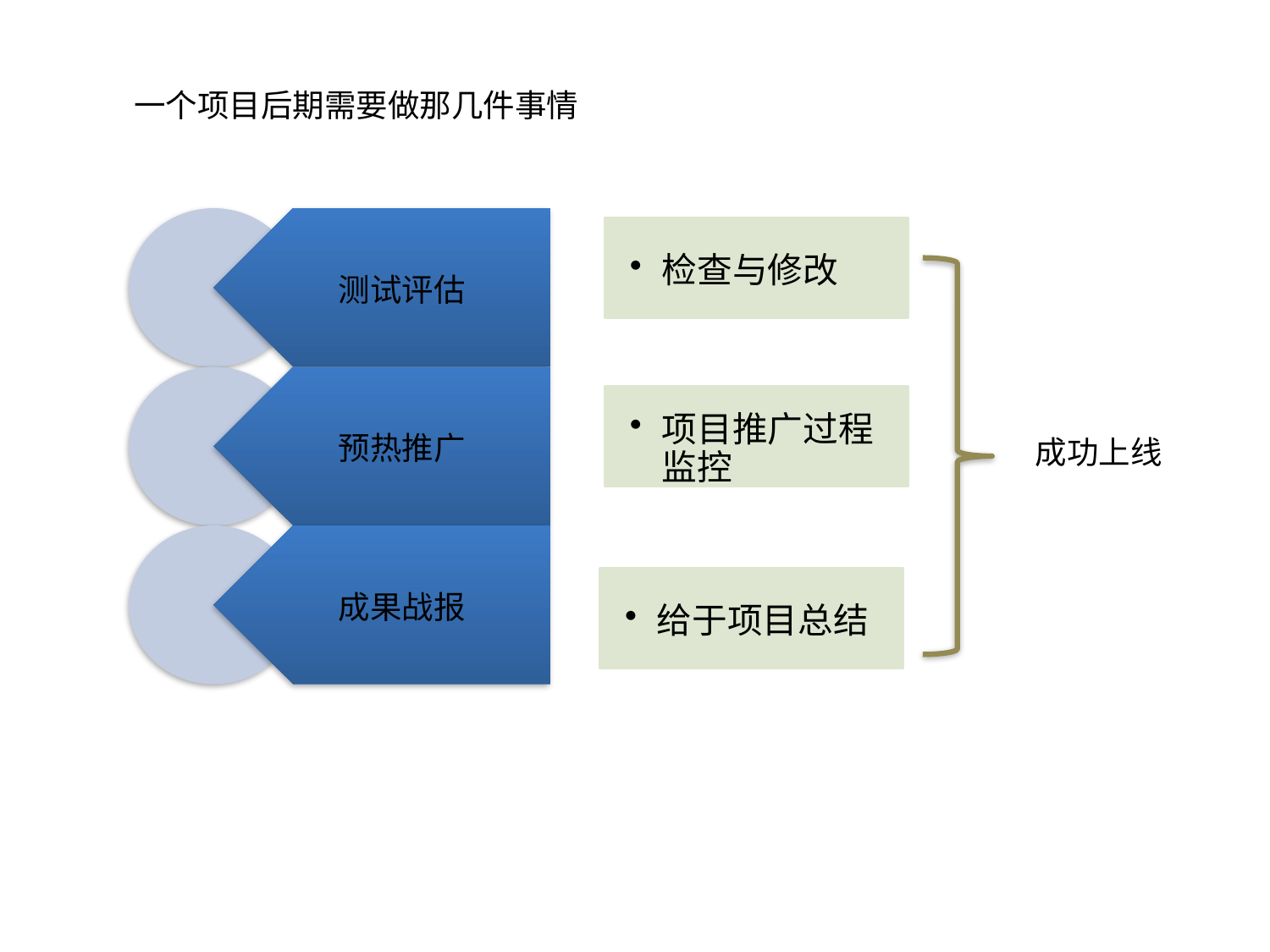

一个项目后期需要做那几件事情
测试评估
预热推广
成果战报

检查与修改

项目推广过程监控
成功上线

给于项目总结